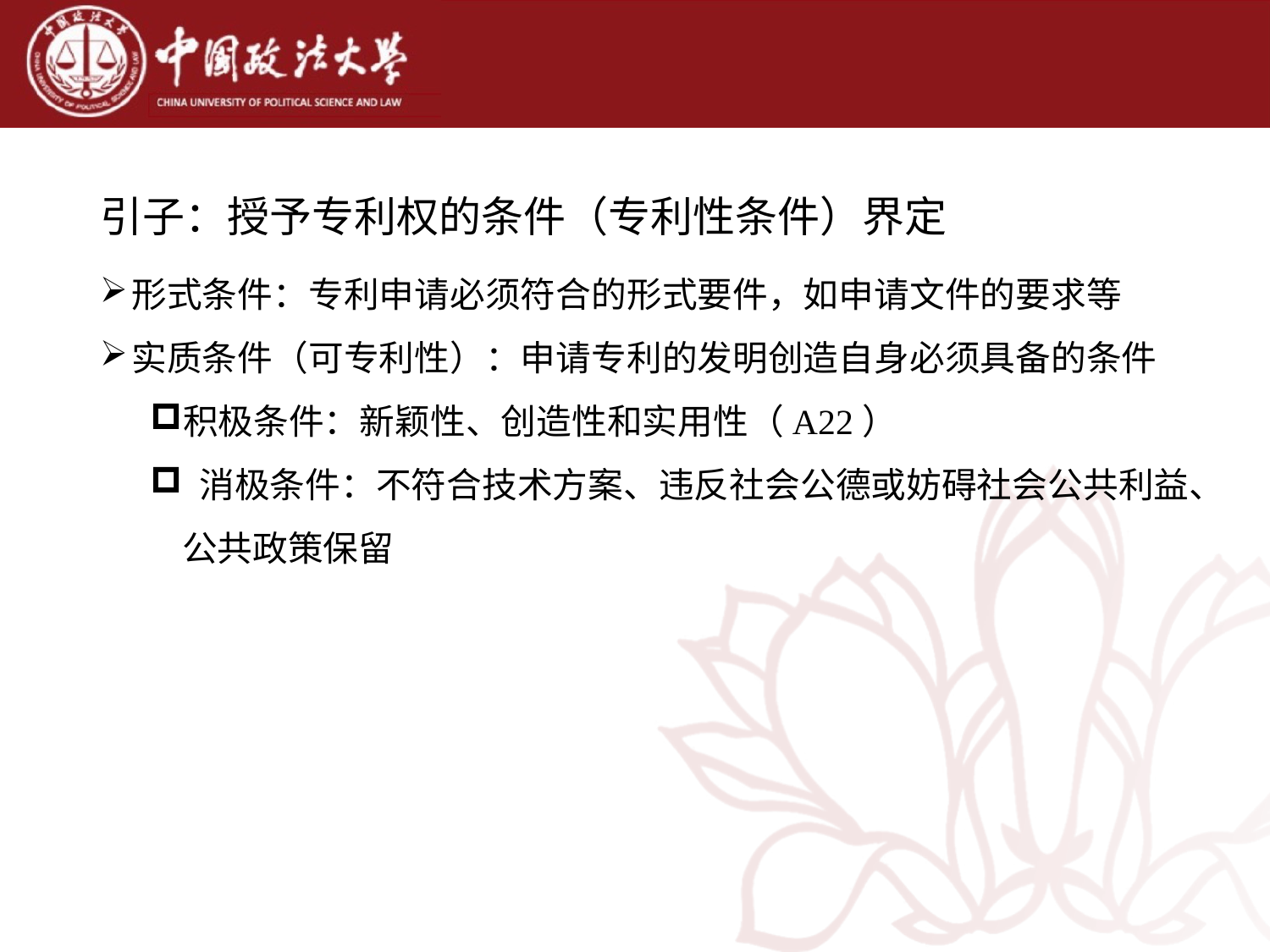

引子：授予专利权的条件（专利性条件）界定
形式条件：专利申请必须符合的形式要件，如申请文件的要求等
实质条件（可专利性）：申请专利的发明创造自身必须具备的条件
积极条件：新颖性、创造性和实用性（A22）
 消极条件：不符合技术方案、违反社会公德或妨碍社会公共利益、公共政策保留